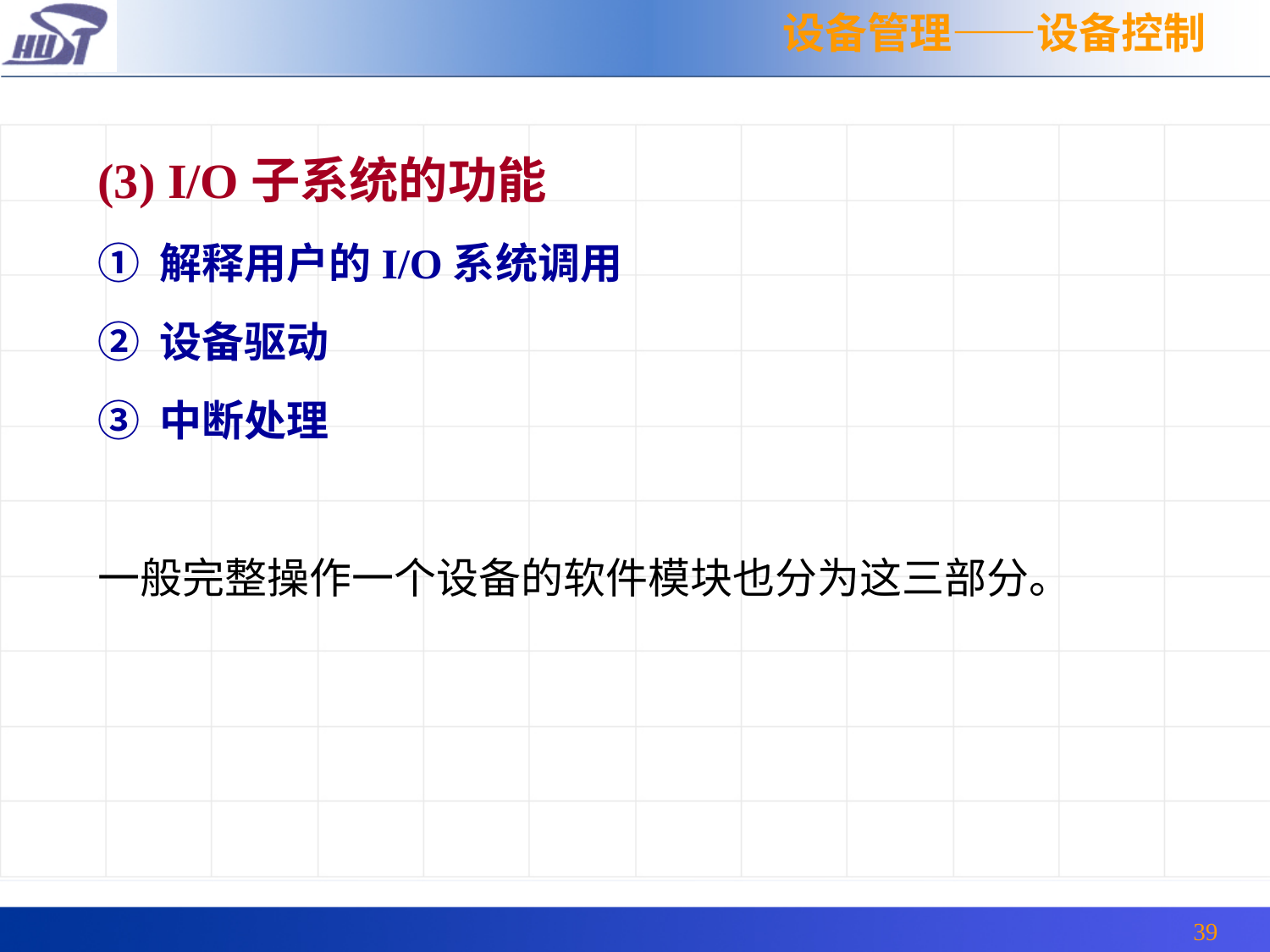

设备管理——设备控制
(3) I/O子系统的功能
① 解释用户的I/O系统调用
② 设备驱动
③ 中断处理

一般完整操作一个设备的软件模块也分为这三部分。
39